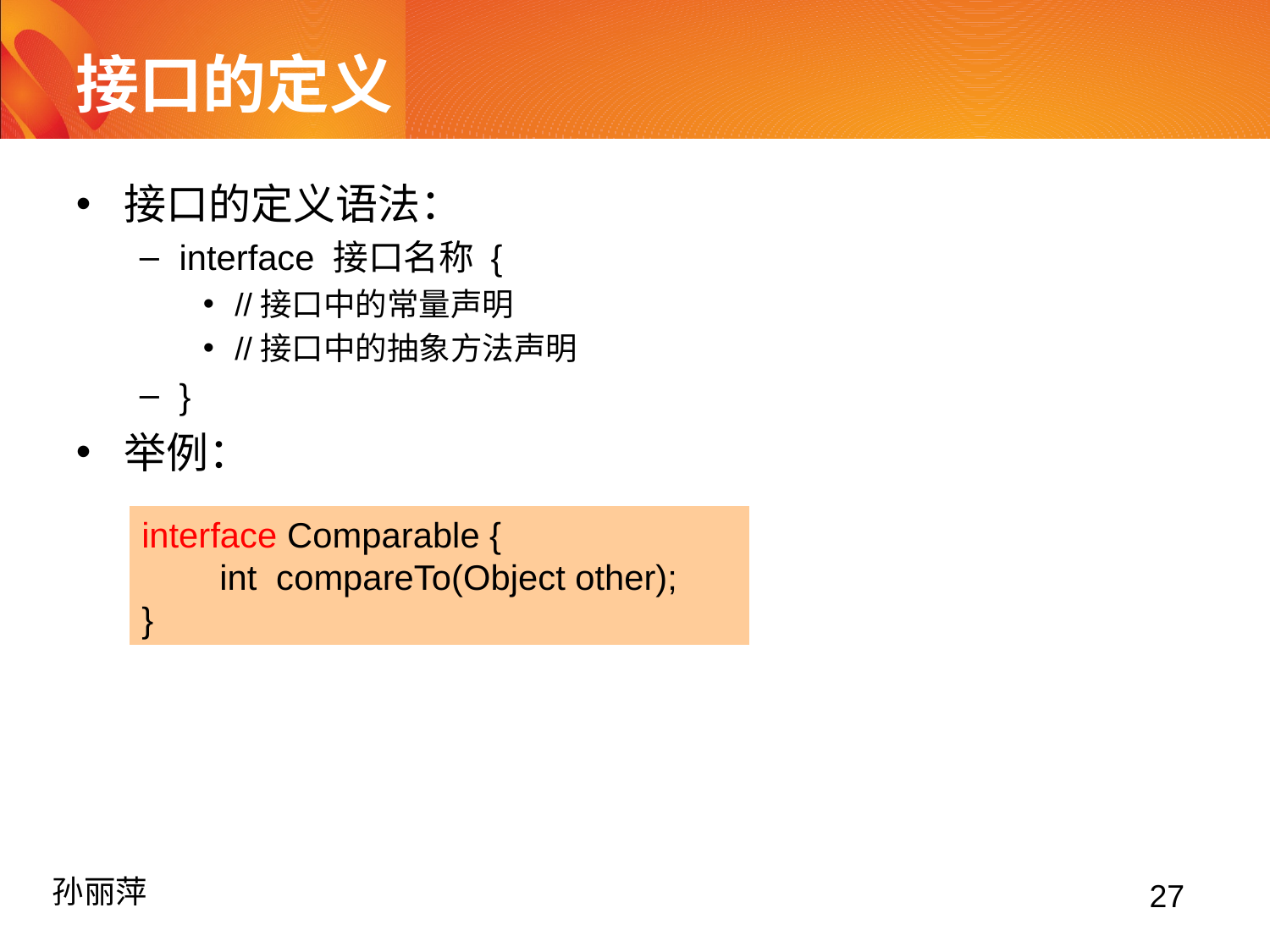

# 接口的定义
接口的定义语法：
interface 接口名称 {
//接口中的常量声明
//接口中的抽象方法声明
}
举例：
interface Comparable {
        int  compareTo(Object other);
}